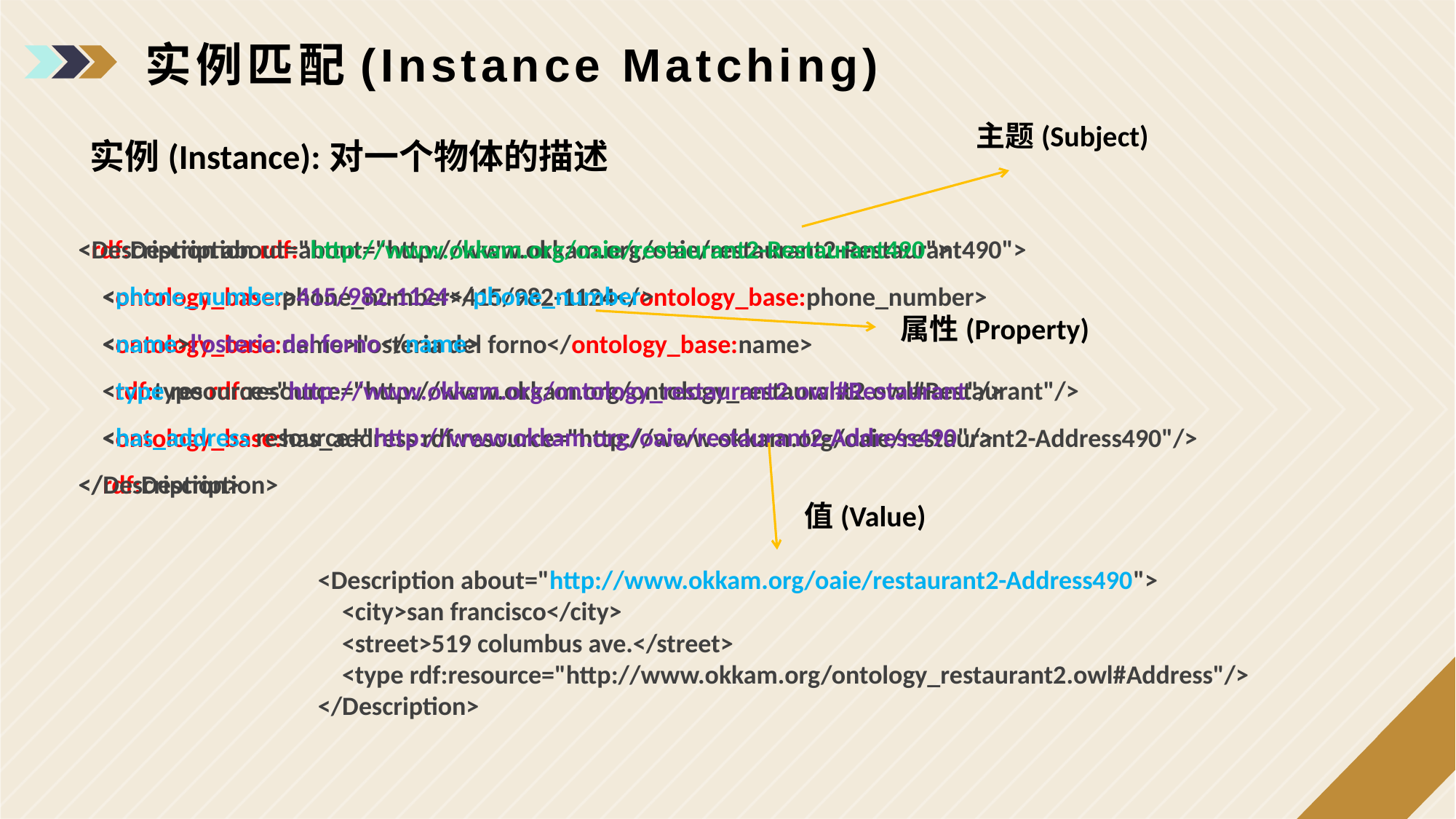

实例匹配(Instance Matching)
主题(Subject)
实例(Instance):对一个物体的描述
<Description about="http://www.okkam.org/oaie/restaurant2-Restaurant490">
    <phone_number>415/982-1124</phone_number>
    <name>l'osteria del forno</name>
    <type resource="http://www.okkam.org/ontology_restaurant2.owl#Restaurant"/>
    <has_address resource="http://www.okkam.org/oaie/restaurant2-Address490"/>
</Description>

<rdf:Description rdf:about="http://www.okkam.org/oaie/restaurant2-Restaurant490">
    <ontology_base:phone_number>415/982-1124</ontology_base:phone_number>
    <ontology_base:name>l'osteria del forno</ontology_base:name>
    <rdf:type rdf:resource="http://www.okkam.org/ontology_restaurant2.owl#Restaurant"/>
    <ontology_base:has_address rdf:resource="http://www.okkam.org/oaie/restaurant2-Address490"/>
</rdf:Description>

属性(Property)
值(Value)
<Description about="http://www.okkam.org/oaie/restaurant2-Address490">
    <city>san francisco</city>
    <street>519 columbus ave.</street>
    <type rdf:resource="http://www.okkam.org/ontology_restaurant2.owl#Address"/>
</Description>